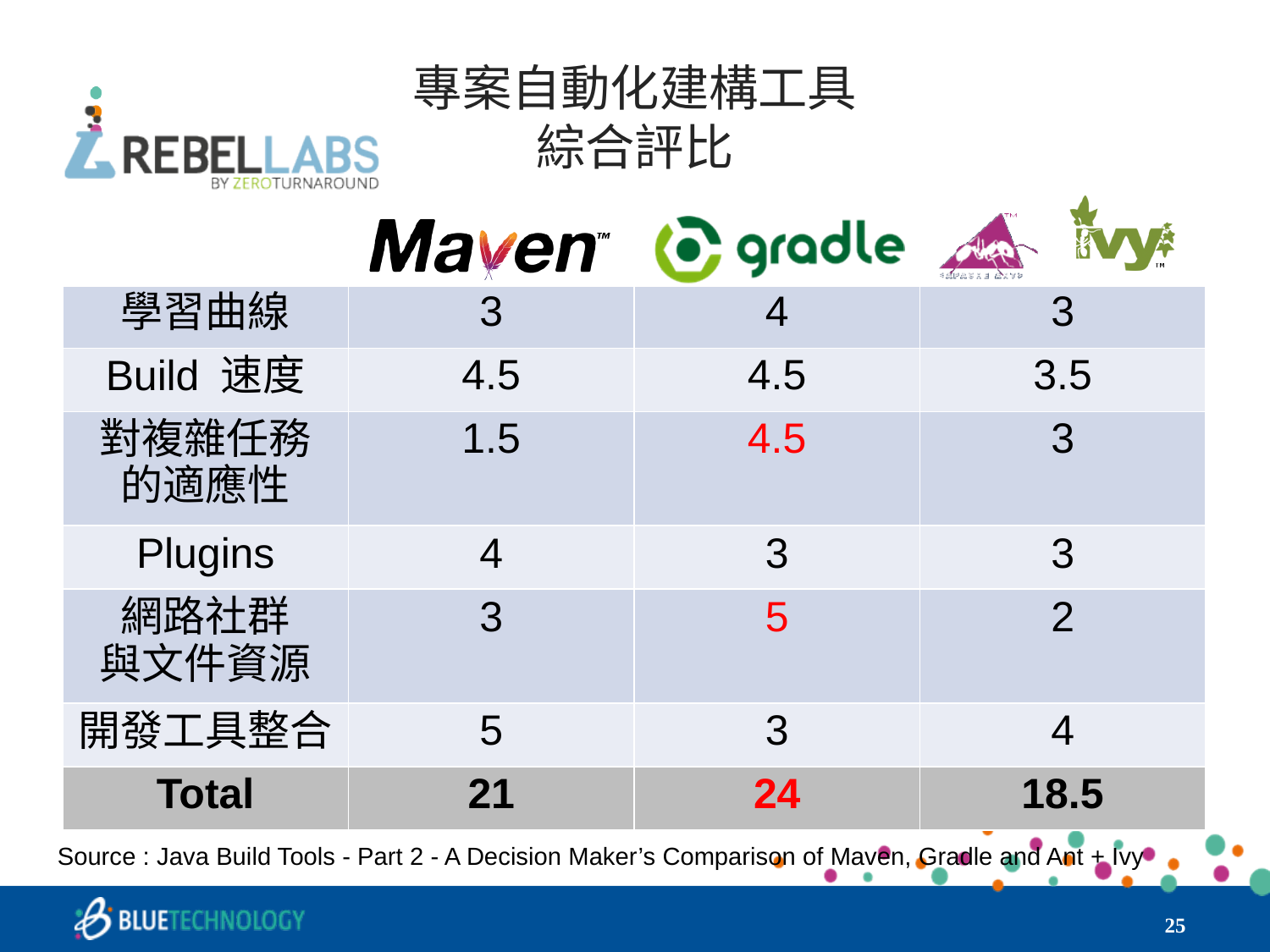

# 專案自動化建構工具 綜合評比

|  |  |  |  |
| --- | --- | --- | --- |
| 學習曲線 | 3 | 4 | 3 |
| Build 速度 | 4.5 | 4.5 | 3.5 |
| 對複雜任務 的適應性 | 1.5 | 4.5 | 3 |
| Plugins | 4 | 3 | 3 |
| 網路社群 與文件資源 | 3 | 5 | 2 |
| 開發工具整合 | 5 | 3 | 4 |
| Total | 21 | 24 | 18.5 |
Source : Java Build Tools - Part 2 - A Decision Maker’s Comparison of Maven, Gradle and Ant + Ivy
25